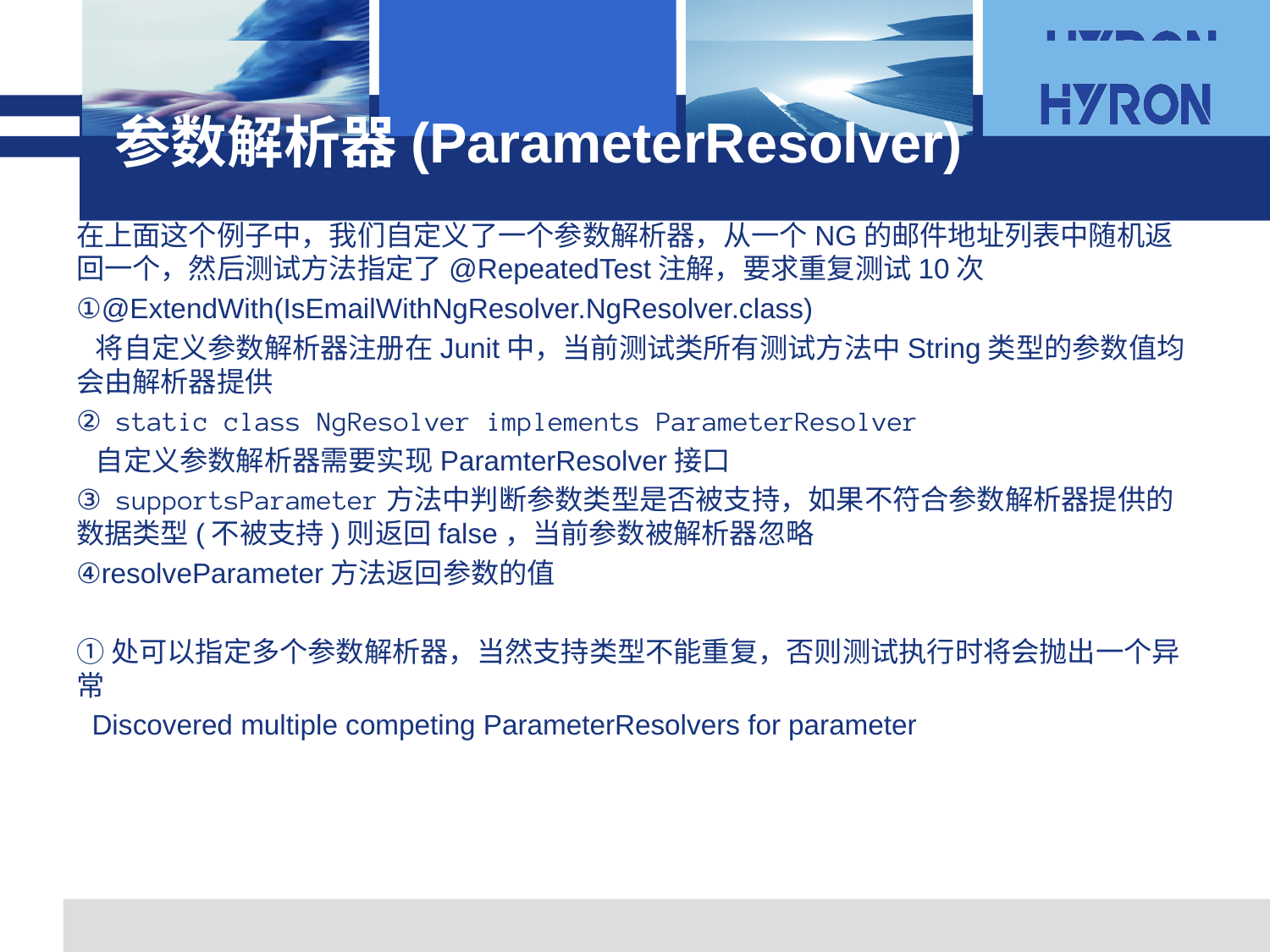

# 参数解析器(ParameterResolver)
在上面这个例子中，我们自定义了一个参数解析器，从一个NG的邮件地址列表中随机返回一个，然后测试方法指定了@RepeatedTest注解，要求重复测试10次
①@ExtendWith(IsEmailWithNgResolver.NgResolver.class)
  将自定义参数解析器注册在Junit中，当前测试类所有测试方法中String类型的参数值均会由解析器提供
② static class NgResolver implements ParameterResolver
  自定义参数解析器需要实现ParamterResolver接口
③ supportsParameter方法中判断参数类型是否被支持，如果不符合参数解析器提供的数据类型(不被支持)则返回false，当前参数被解析器忽略
④resolveParameter方法返回参数的值

①处可以指定多个参数解析器，当然支持类型不能重复，否则测试执行时将会抛出一个异常
  Discovered multiple competing ParameterResolvers for parameter